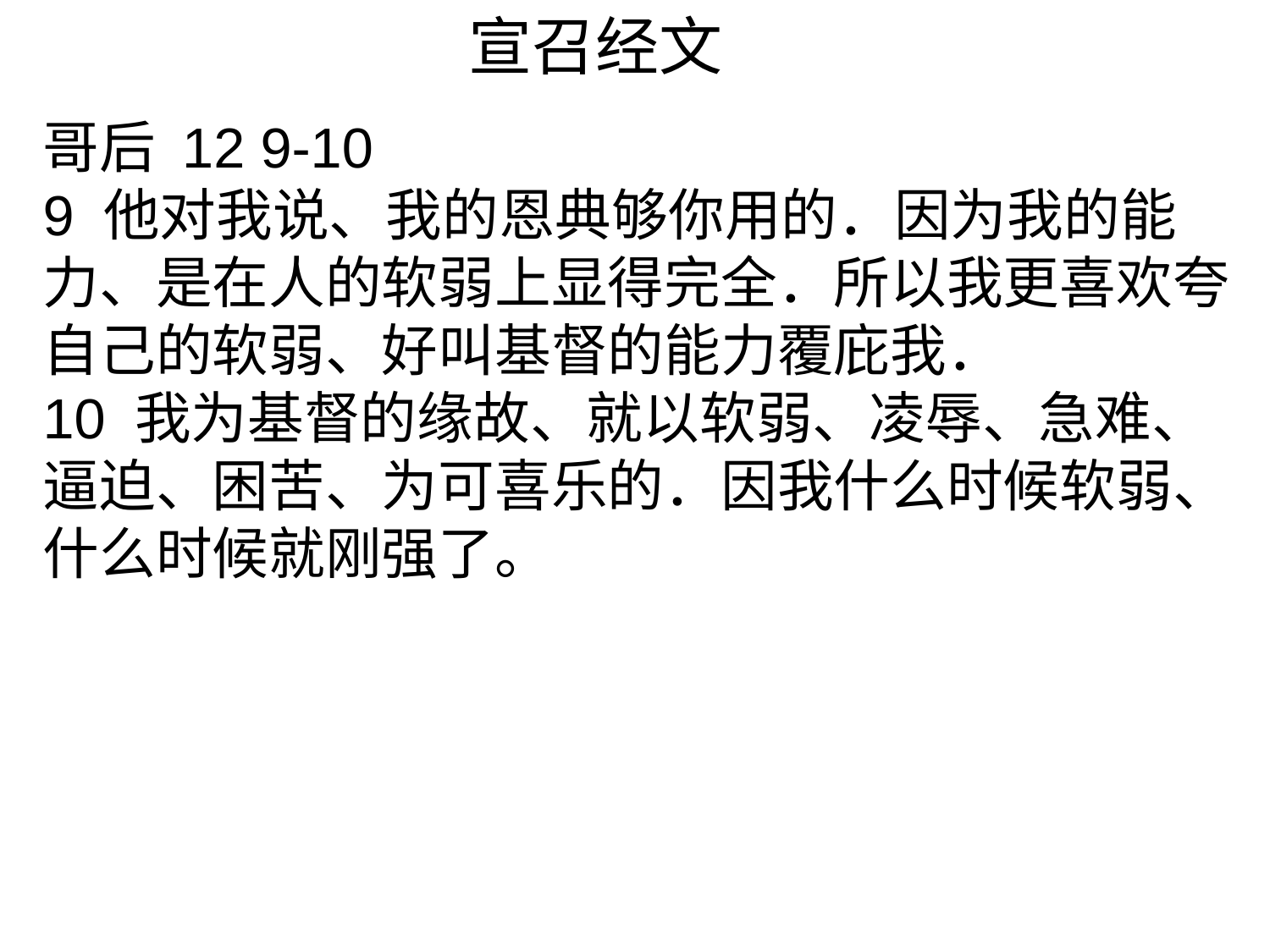

宣召经文
哥后 12 9-10
9 他对我说、我的恩典够你用的．因为我的能力、是在人的软弱上显得完全．所以我更喜欢夸自己的软弱、好叫基督的能力覆庇我．
10 我为基督的缘故、就以软弱、凌辱、急难、逼迫、困苦、为可喜乐的．因我什么时候软弱、什么时候就刚强了。